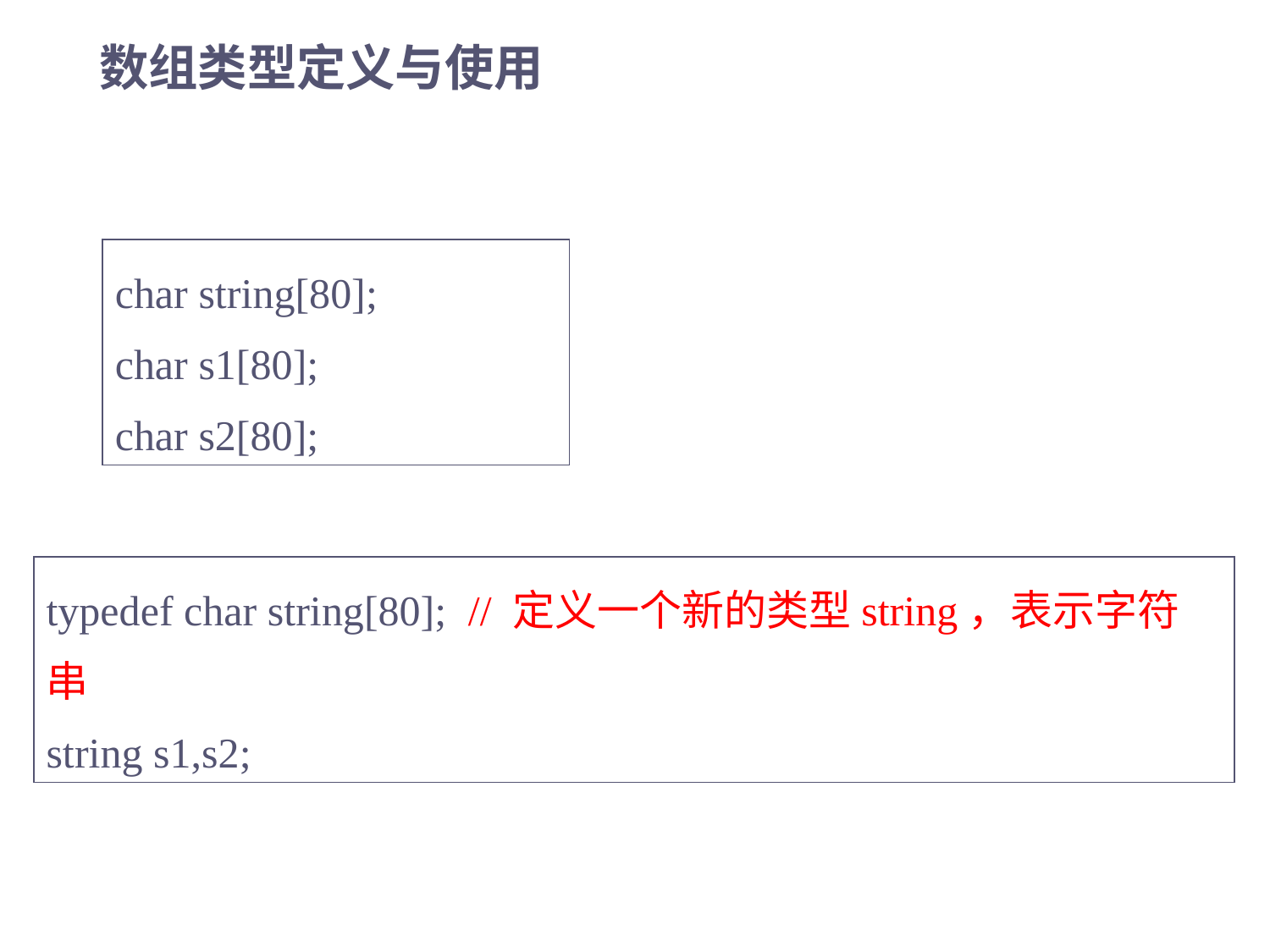

数组类型定义与使用
char string[80];
char s1[80];
char s2[80];
typedef char string[80];  // 定义一个新的类型string，表示字符串
string s1,s2;
34